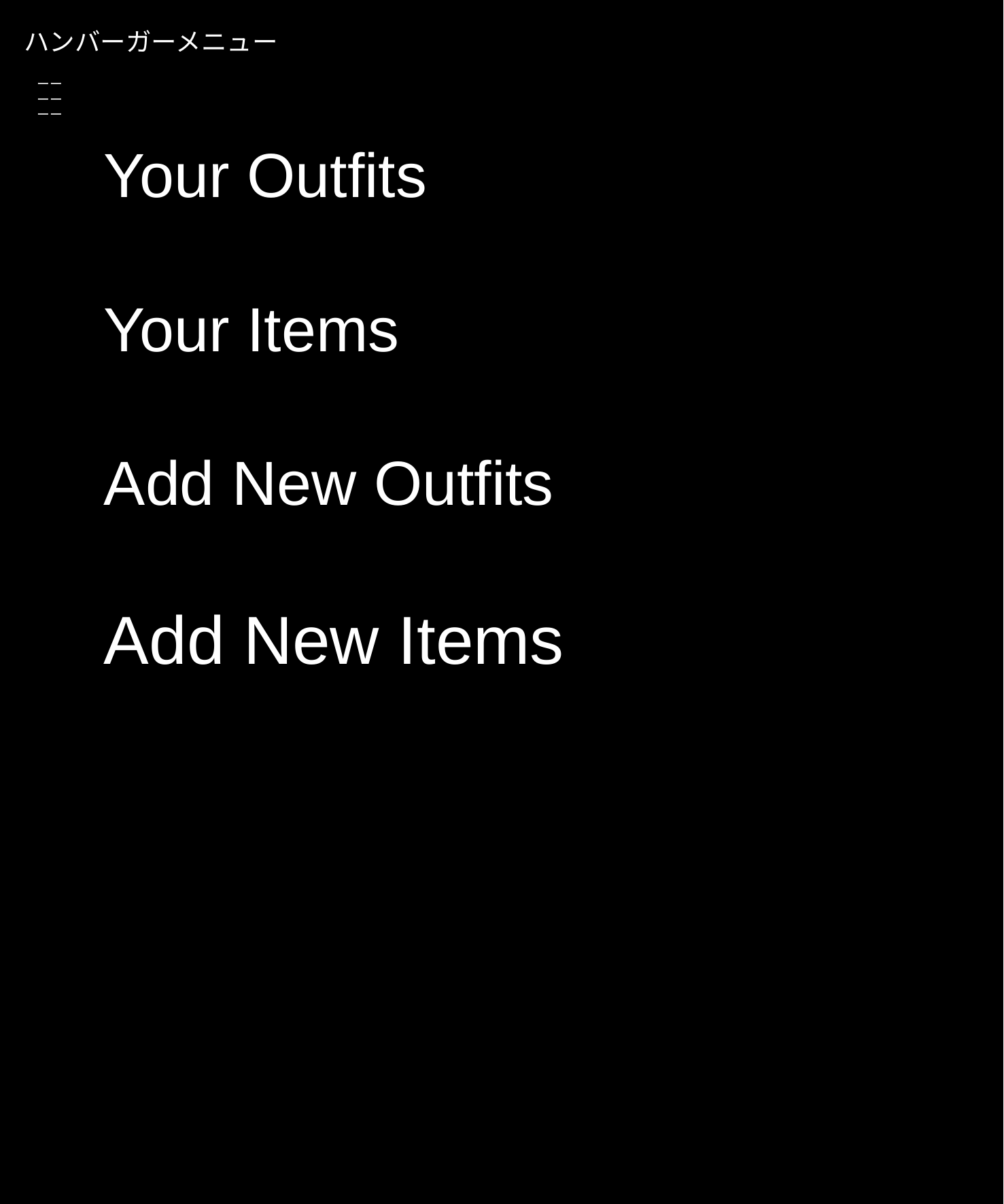

ハンバーガーメニュー
ーー
ーー
ーー
Your Outfits
Your Items
Add New Outfits
Add New Items